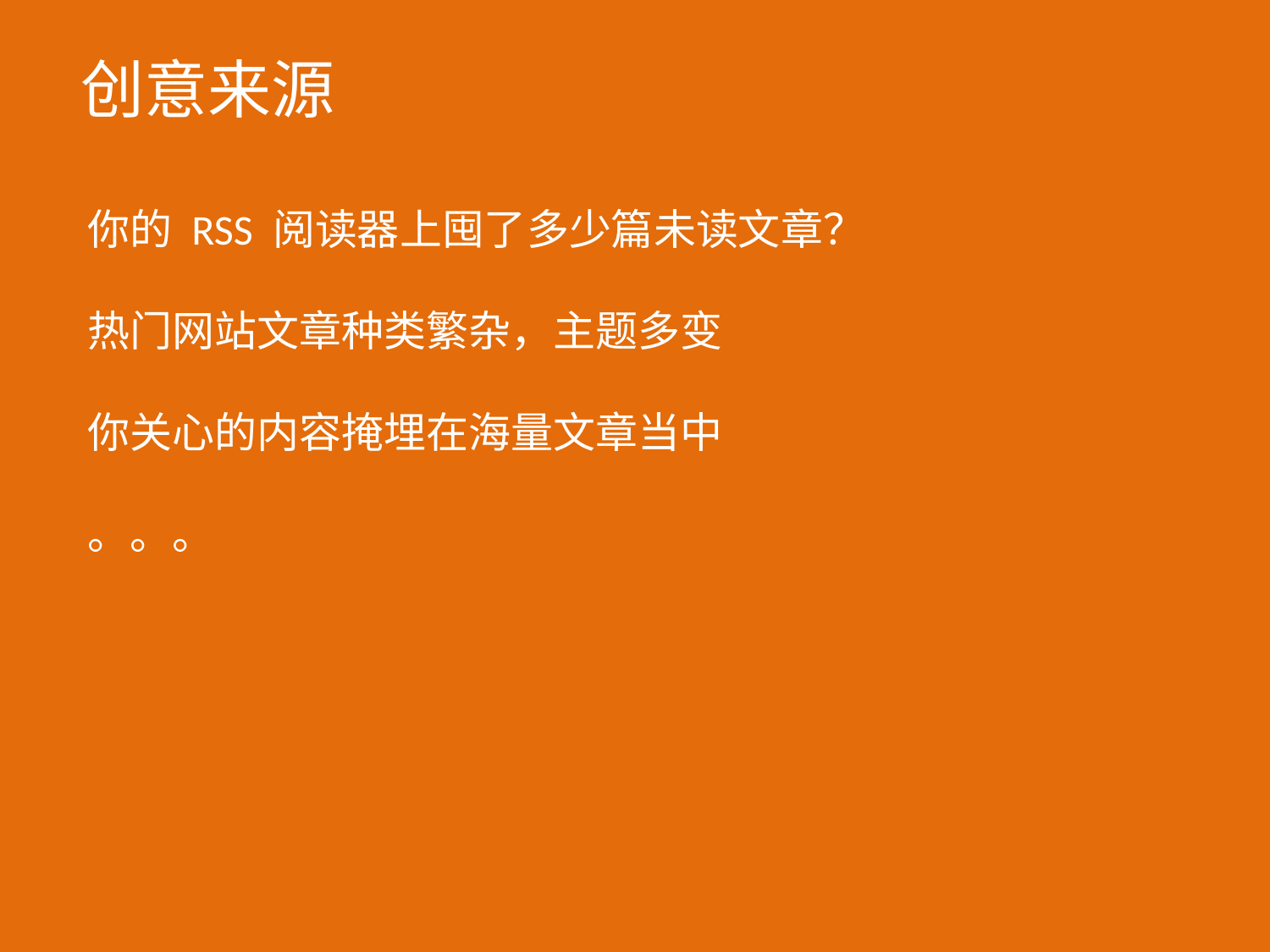

# 创意来源
你的 RSS 阅读器上囤了多少篇未读文章？

热门网站文章种类繁杂，主题多变

你关心的内容掩埋在海量文章当中

。。。